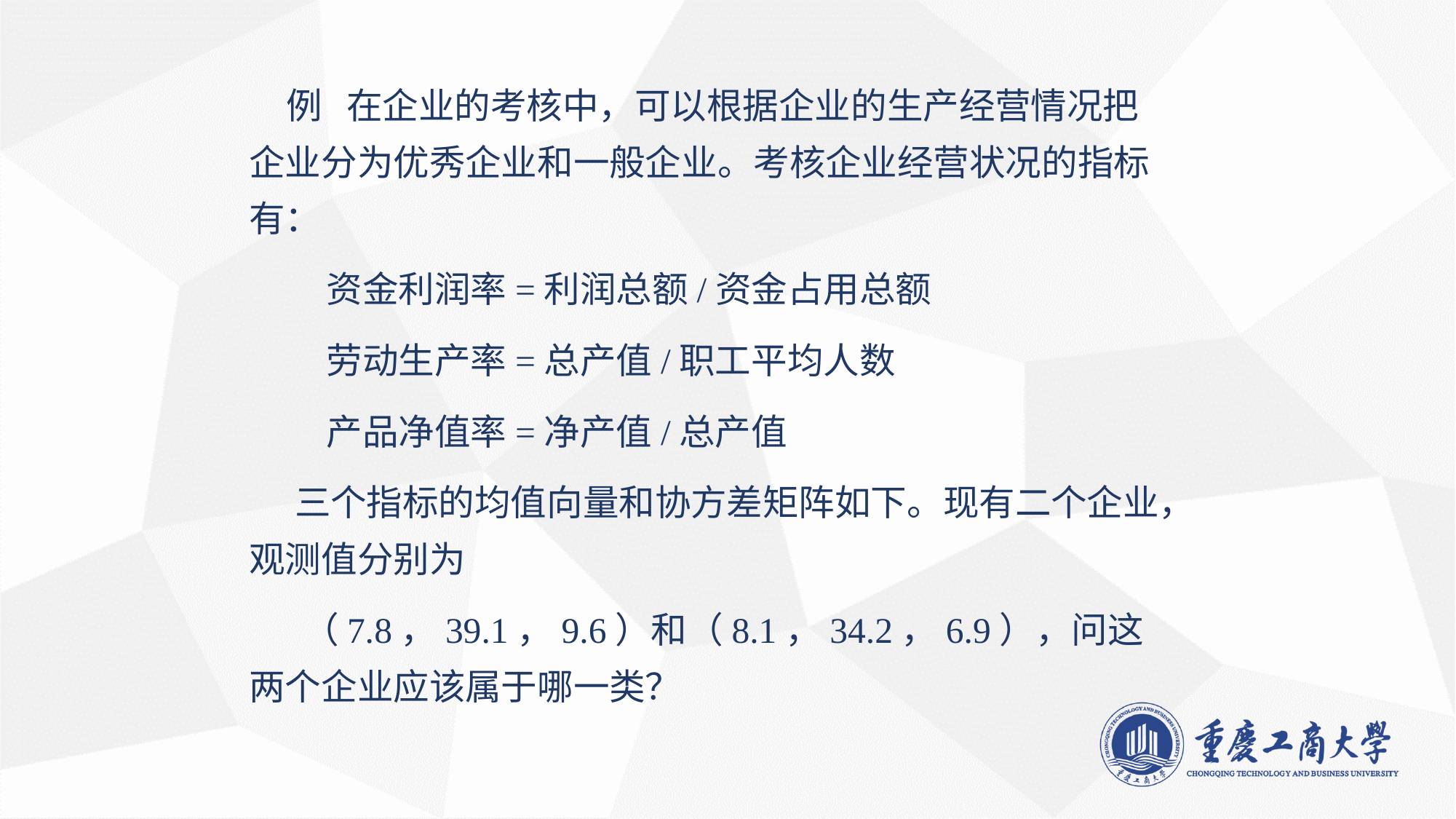

例   在企业的考核中，可以根据企业的生产经营情况把企业分为优秀企业和一般企业。考核企业经营状况的指标有：
            资金利润率=利润总额/资金占用总额
            劳动生产率=总产值/职工平均人数
            产品净值率=净产值/总产值
        三个指标的均值向量和协方差矩阵如下。现有二个企业，观测值分别为
         （7.8，39.1，9.6）和（8.1，34.2，6.9），问这两个企业应该属于哪一类？